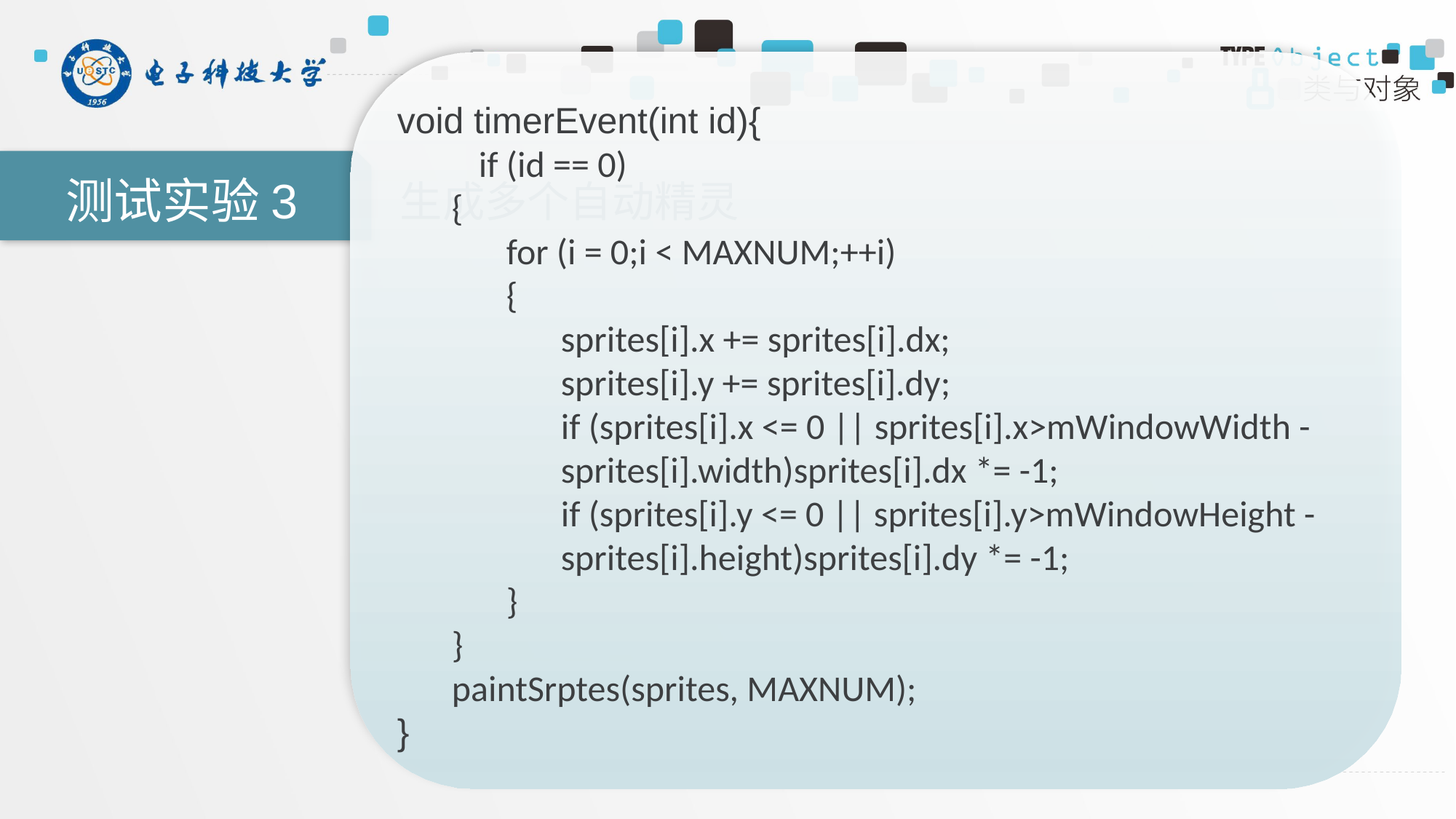

void timerEvent(int id){
        if (id == 0)
{
for (i = 0;i < MAXNUM;++i)
{
sprites[i].x += sprites[i].dx;
sprites[i].y += sprites[i].dy;
if (sprites[i].x <= 0 || sprites[i].x>mWindowWidth - sprites[i].width)sprites[i].dx *= -1;
if (sprites[i].y <= 0 || sprites[i].y>mWindowHeight - sprites[i].height)sprites[i].dy *= -1;
}
}
paintSrptes(sprites, MAXNUM);
}
测试实验3
生成多个自动精灵